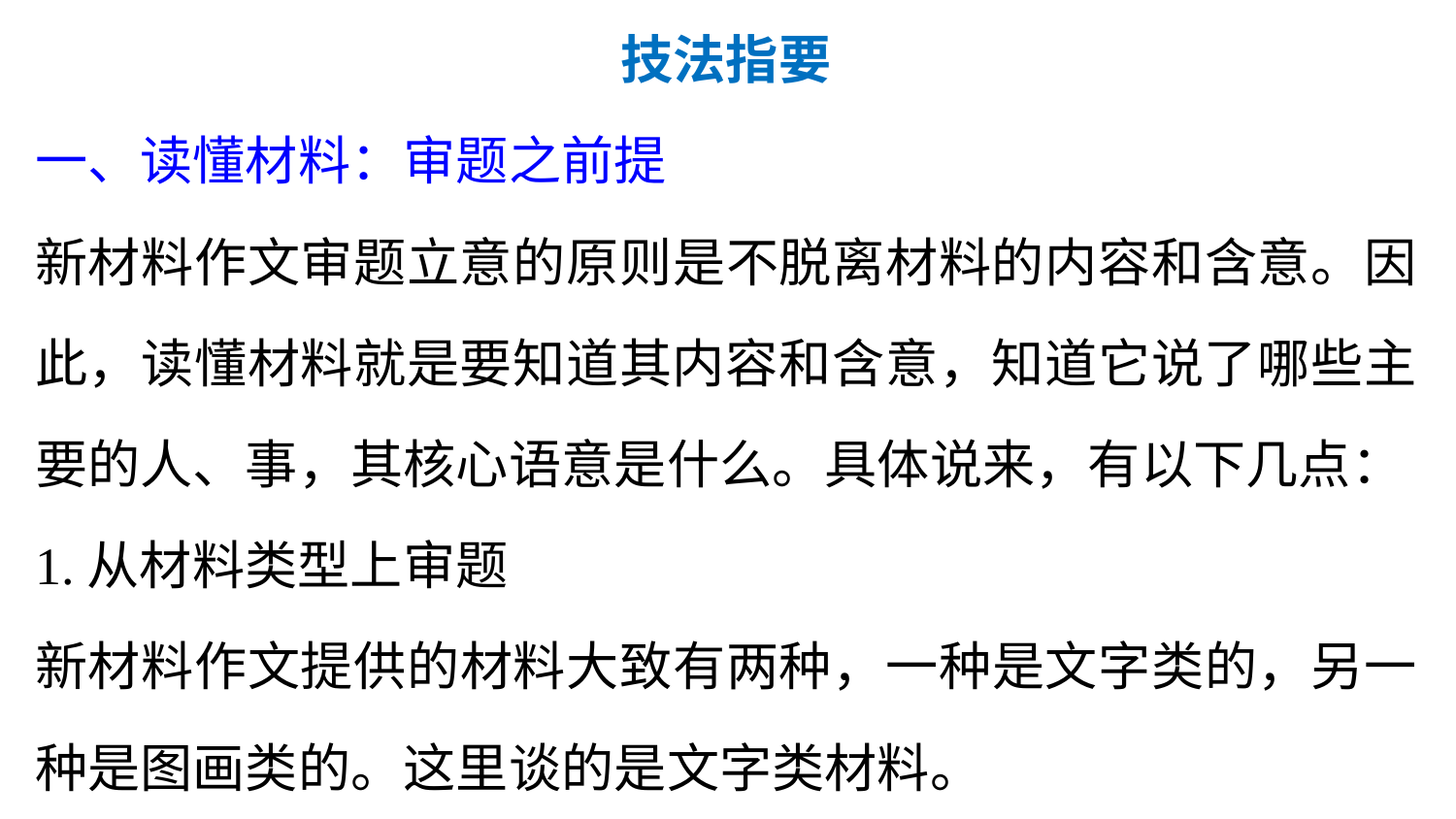

技法指要
一、读懂材料：审题之前提
新材料作文审题立意的原则是不脱离材料的内容和含意。因此，读懂材料就是要知道其内容和含意，知道它说了哪些主要的人、事，其核心语意是什么。具体说来，有以下几点：
1.从材料类型上审题
新材料作文提供的材料大致有两种，一种是文字类的，另一种是图画类的。这里谈的是文字类材料。